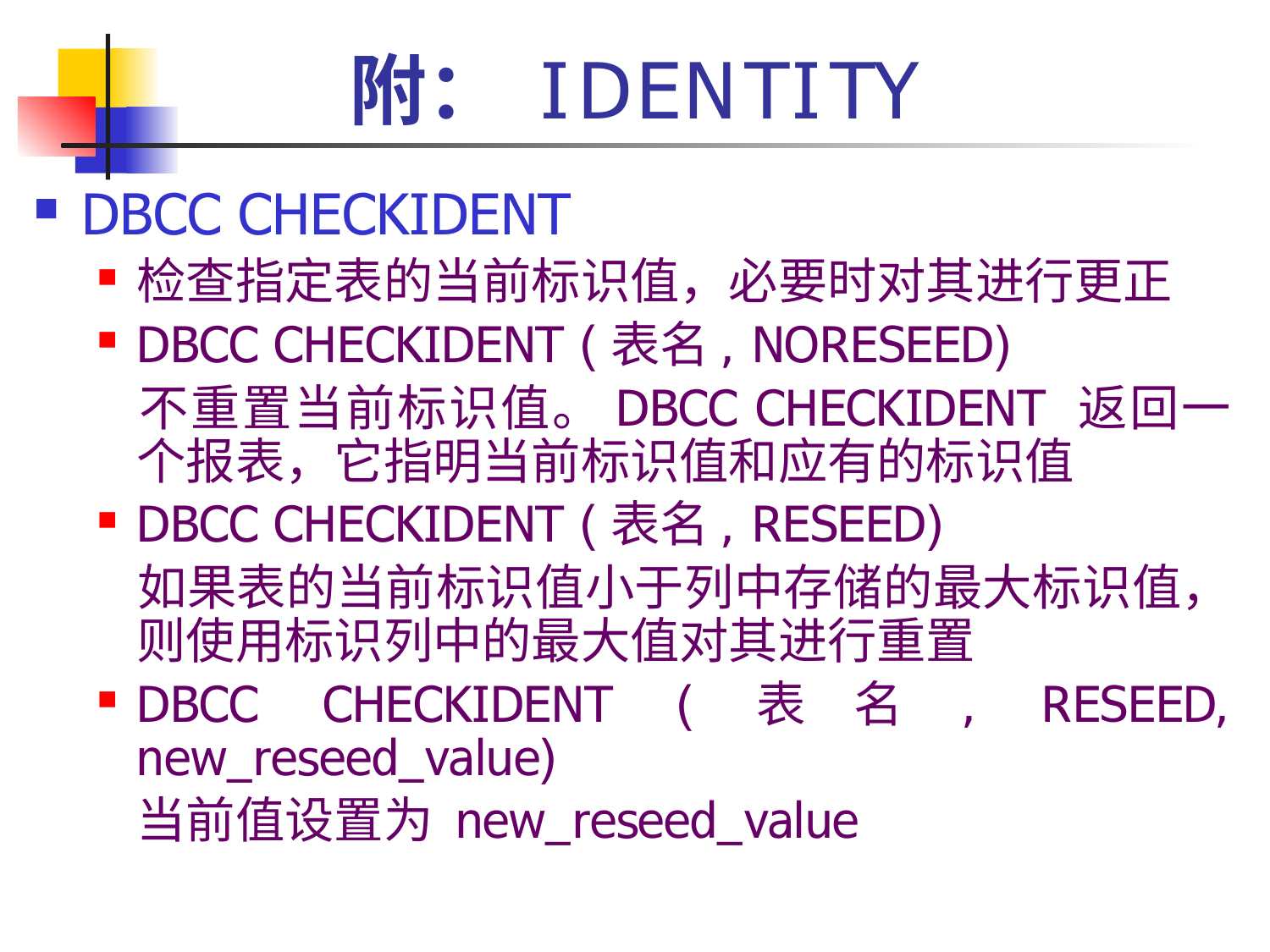

# 附： IDENTITY
DBCC CHECKIDENT
检查指定表的当前标识值，必要时对其进行更正
DBCC CHECKIDENT (表名, NORESEED)
	不重置当前标识值。DBCC CHECKIDENT 返回一个报表，它指明当前标识值和应有的标识值
DBCC CHECKIDENT (表名, RESEED)
	如果表的当前标识值小于列中存储的最大标识值，则使用标识列中的最大值对其进行重置
DBCC CHECKIDENT (表名, RESEED, new_reseed_value)
	当前值设置为 new_reseed_value